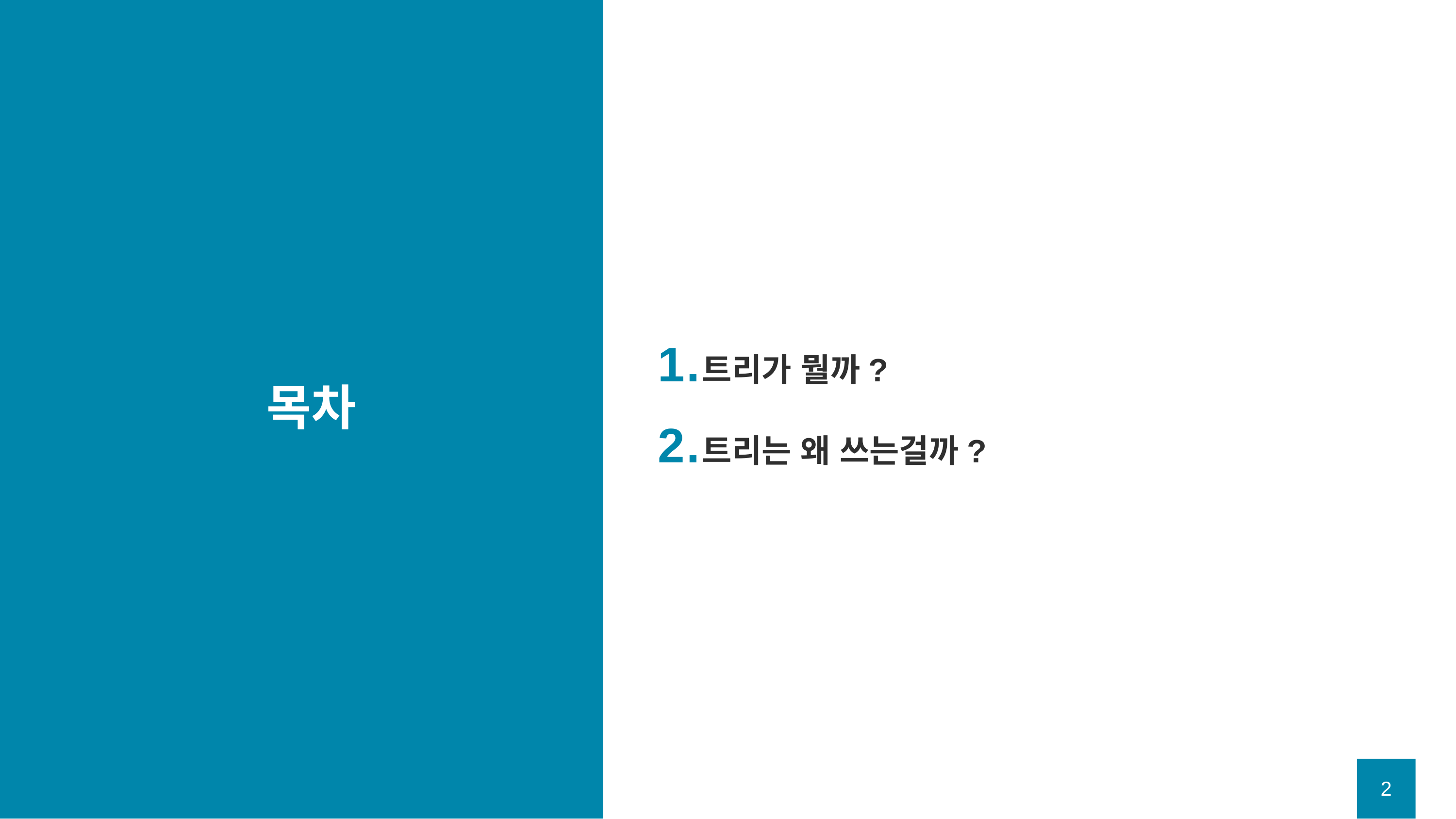

트리가 뭘까?
트리는 왜 쓰는걸까?
# 목차
2